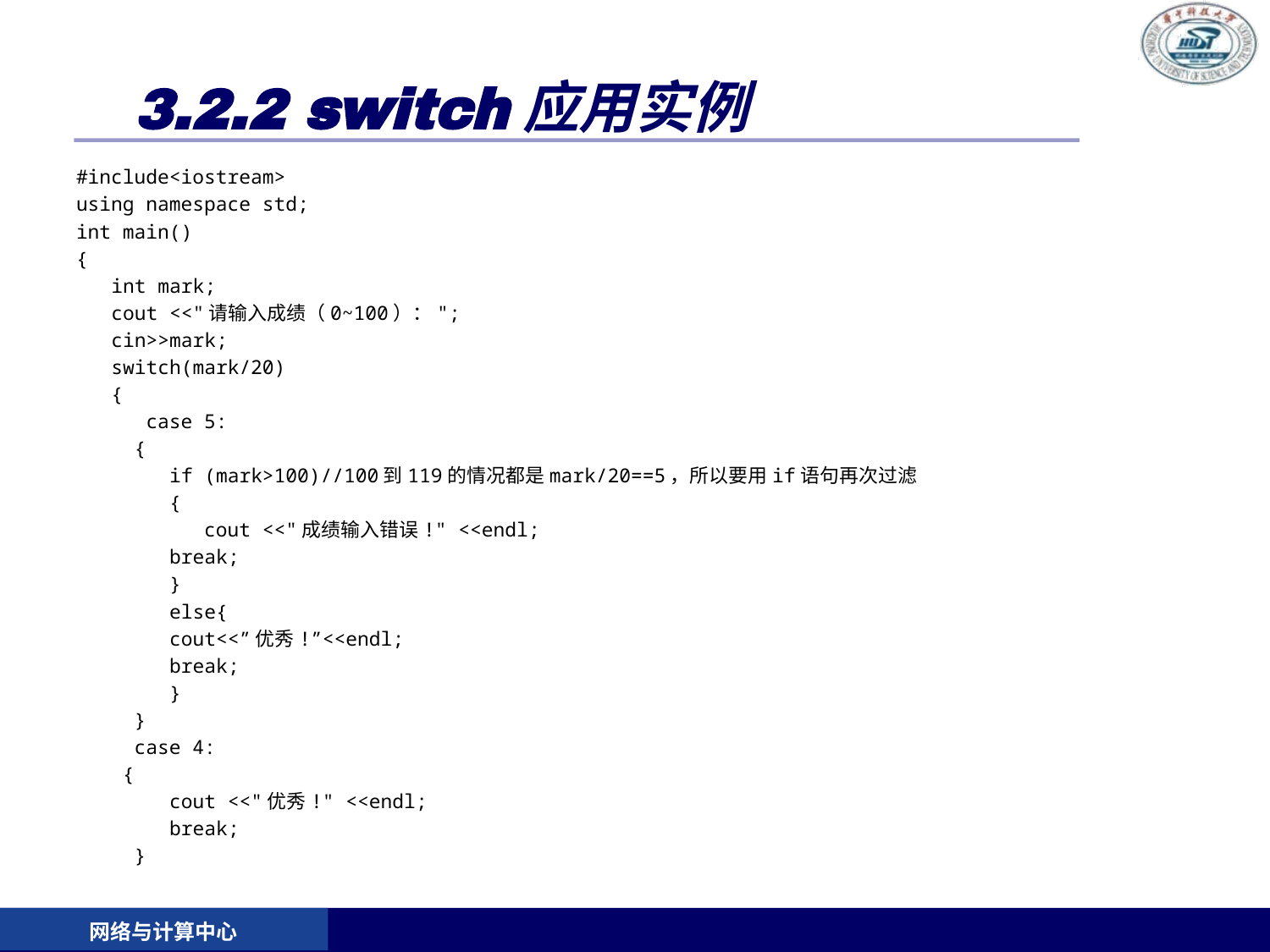

# 3.2.2 switch应用实例
#include<iostream>
using namespace std;
int main()
{
   int mark;
   cout <<"请输入成绩（0~100）：";
   cin>>mark;
   switch(mark/20)
   {
      case 5:
     {
        if (mark>100)//100到119的情况都是mark/20==5，所以要用if语句再次过滤
        {
           cout <<"成绩输入错误!" <<endl;
        break;
        }
        else{
        cout<<”优秀!”<<endl;
        break;
        }
     }
     case 4:
    {
        cout <<"优秀!" <<endl;
        break;
     }

网络与计算中心